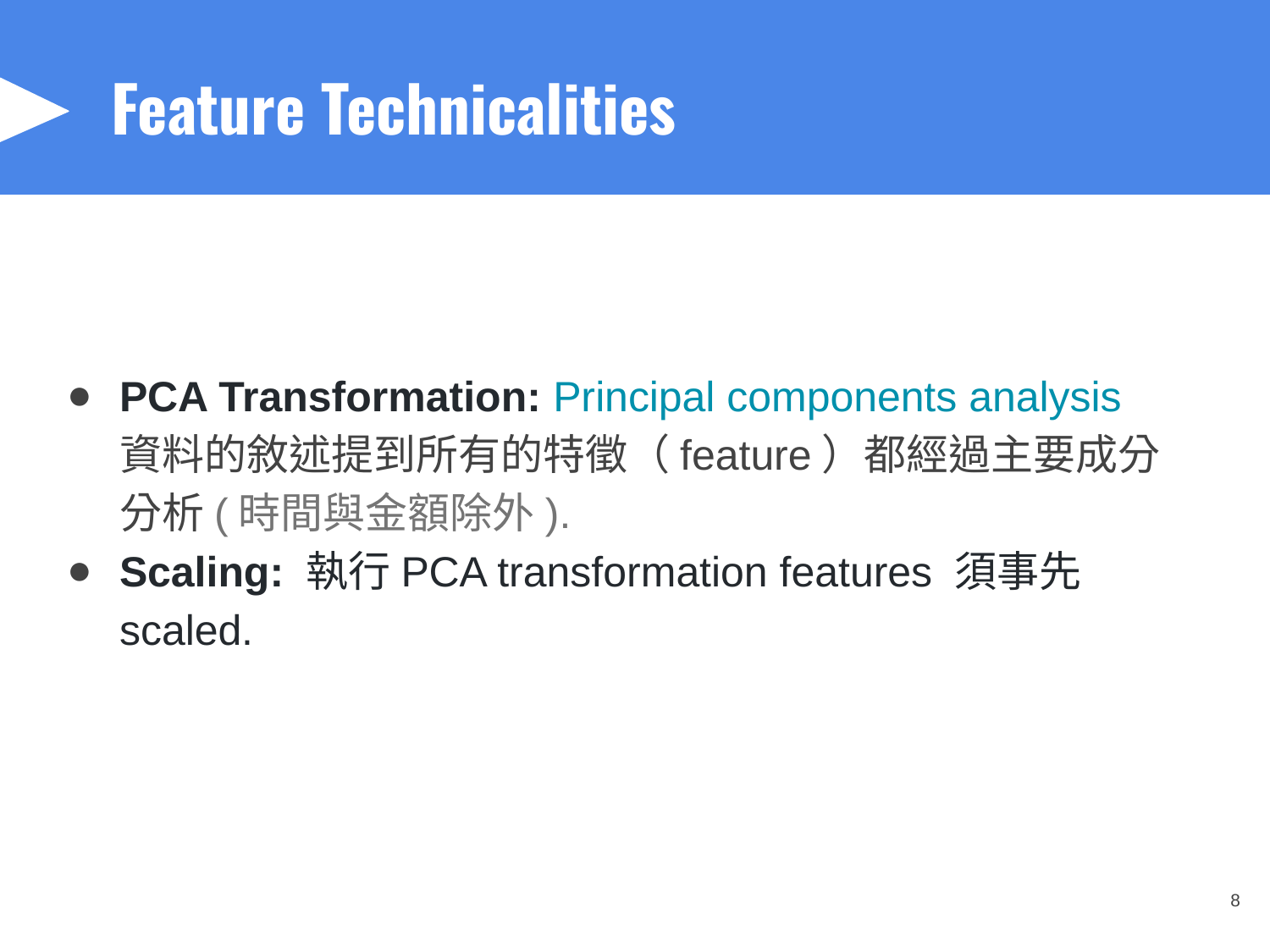

# Feature Technicalities

PCA Transformation: Principal components analysis
資料的敘述提到所有的特徵（feature）都經過主要成分分析(時間與金額除外).
Scaling: 執行PCA transformation features 須事先scaled.
8